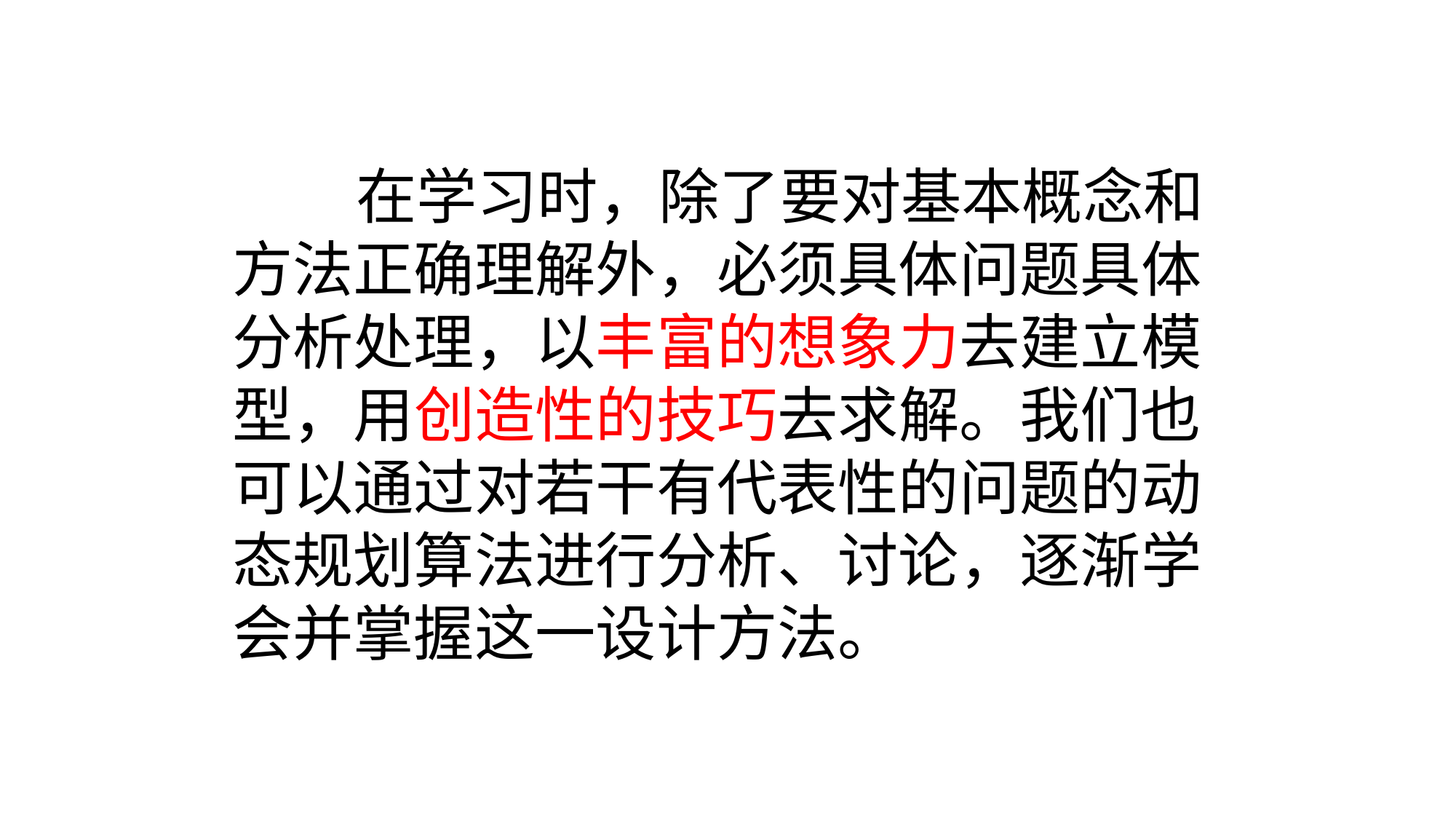

在学习时，除了要对基本概念和方法正确理解外，必须具体问题具体分析处理，以丰富的想象力去建立模型，用创造性的技巧去求解。我们也可以通过对若干有代表性的问题的动态规划算法进行分析、讨论，逐渐学会并掌握这一设计方法。